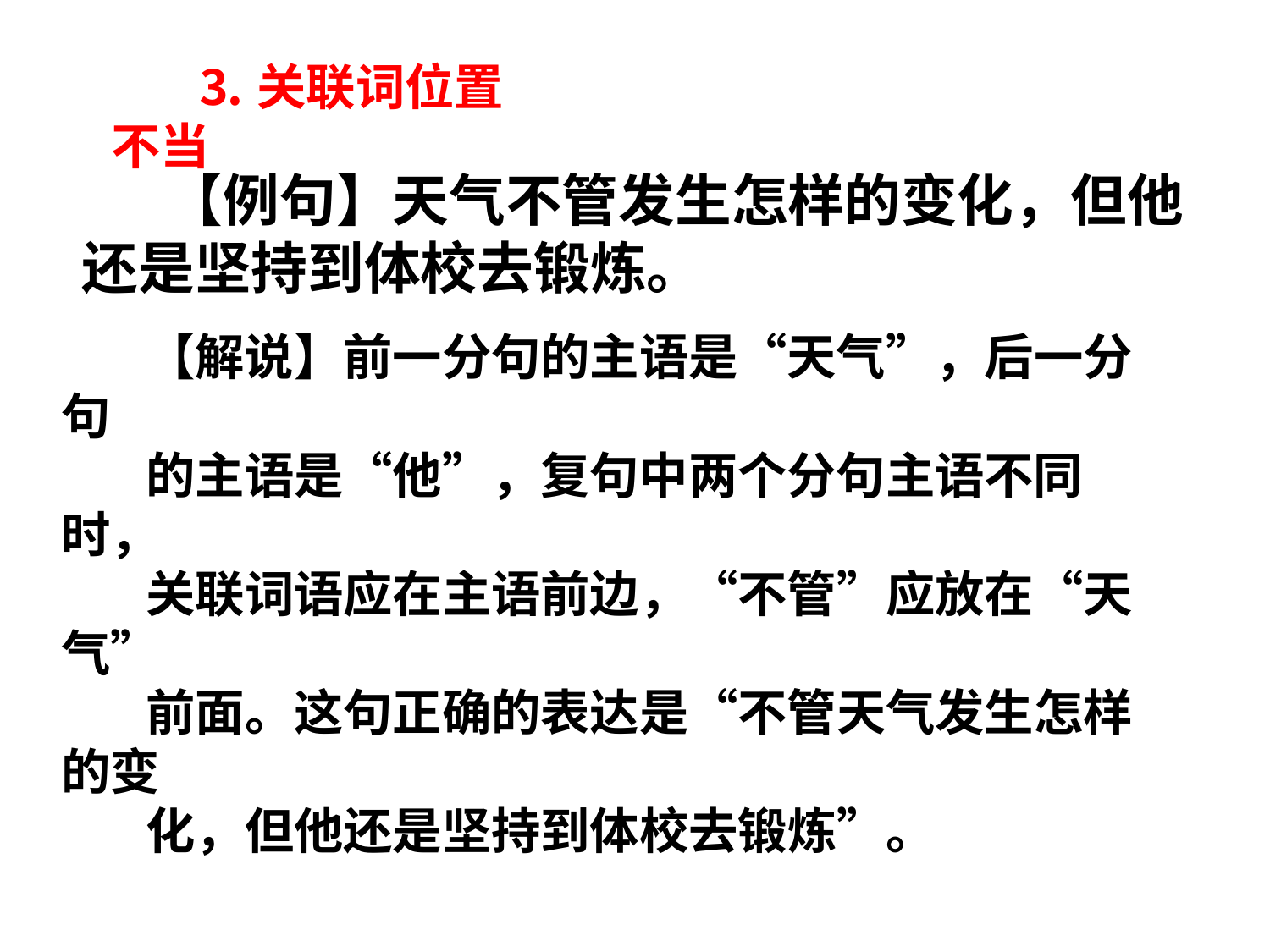

⒊关联词位置不当
【例句】天气不管发生怎样的变化，但他还是坚持到体校去锻炼。
【解说】前一分句的主语是“天气”，后一分句
的主语是“他”，复句中两个分句主语不同时，
关联词语应在主语前边，“不管”应放在“天气”
前面。这句正确的表达是“不管天气发生怎样的变
化，但他还是坚持到体校去锻炼”。